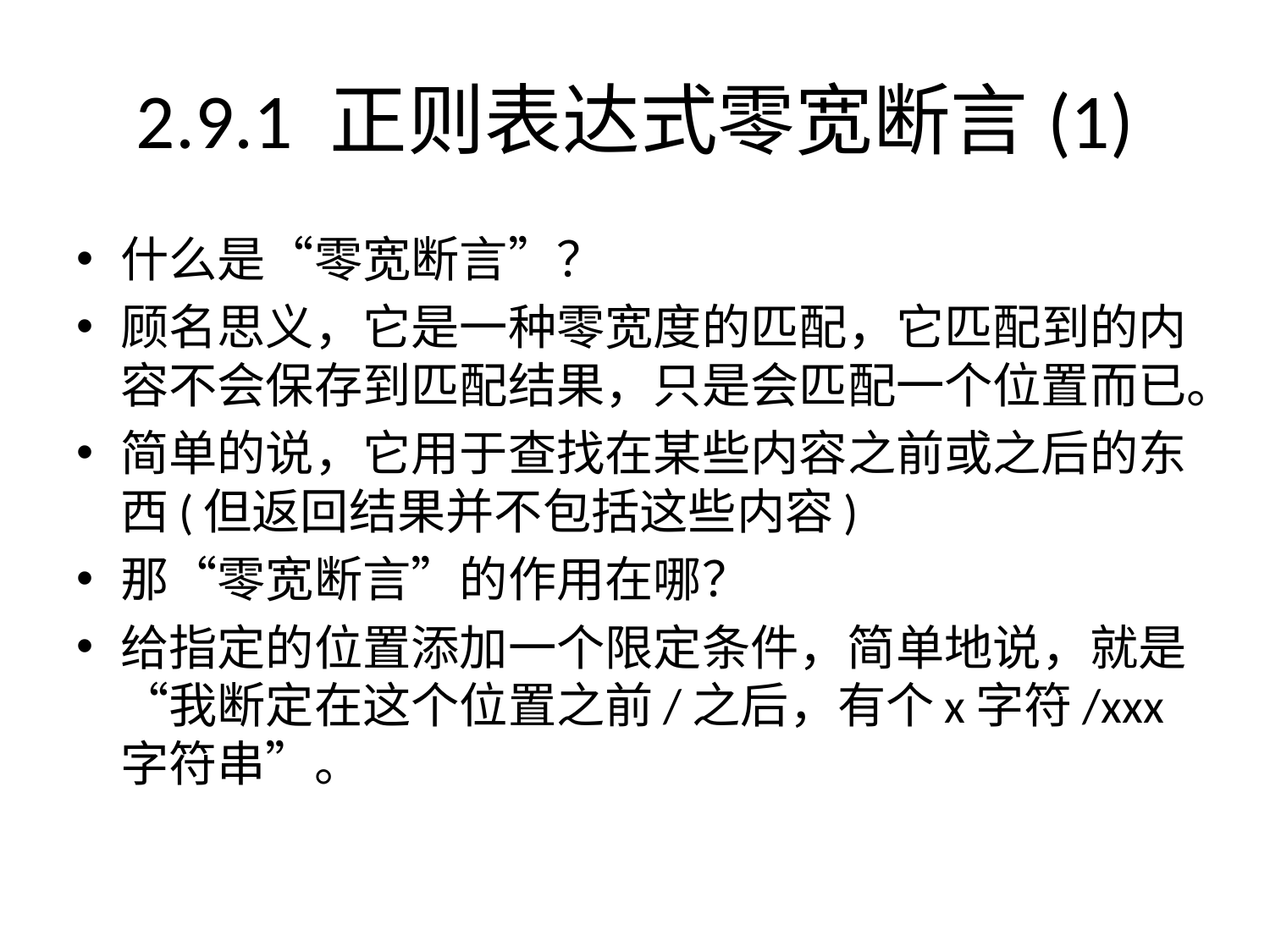

# 2.9.1 正则表达式零宽断言(1)
什么是“零宽断言”？
顾名思义，它是一种零宽度的匹配，它匹配到的内容不会保存到匹配结果，只是会匹配一个位置而已。
简单的说，它用于查找在某些内容之前或之后的东西(但返回结果并不包括这些内容)
那“零宽断言”的作用在哪？
给指定的位置添加一个限定条件，简单地说，就是“我断定在这个位置之前/之后，有个x字符/xxx字符串”。